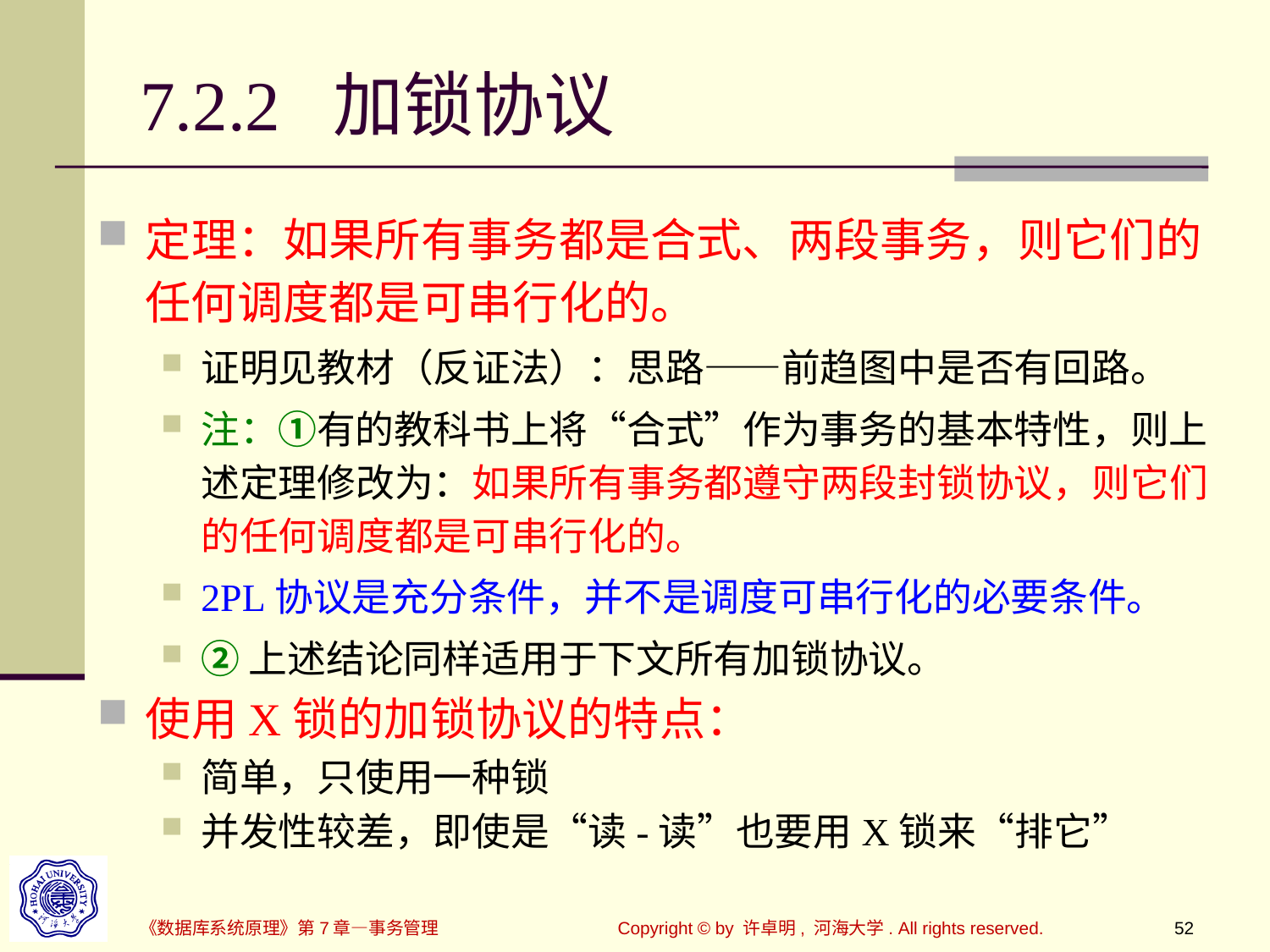

# 7.2.2  加锁协议
定理：如果所有事务都是合式、两段事务，则它们的任何调度都是可串行化的。
证明见教材（反证法）：思路——前趋图中是否有回路。
注：①有的教科书上将“合式”作为事务的基本特性，则上述定理修改为：如果所有事务都遵守两段封锁协议，则它们的任何调度都是可串行化的。
2PL协议是充分条件，并不是调度可串行化的必要条件。
②上述结论同样适用于下文所有加锁协议。
使用X锁的加锁协议的特点：
简单，只使用一种锁
并发性较差，即使是“读-读”也要用X锁来“排它”

《数据库系统原理》第7章—事务管理
Copyright © by 许卓明, 河海大学. All rights reserved.
52